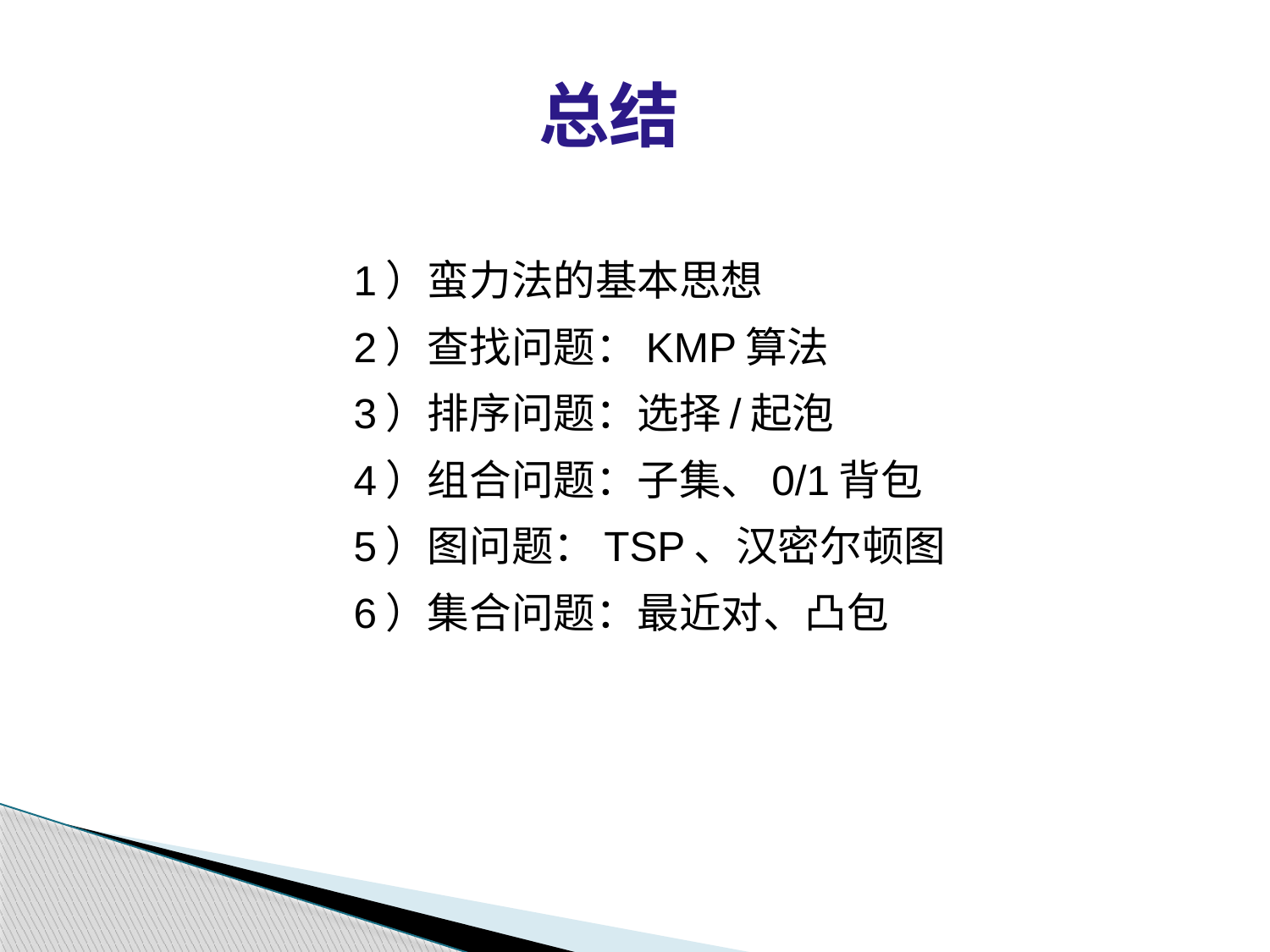

总结
1）蛮力法的基本思想
2）查找问题：KMP算法
3）排序问题：选择/起泡
4）组合问题：子集、0/1背包
5）图问题：TSP、汉密尔顿图
6）集合问题：最近对、凸包